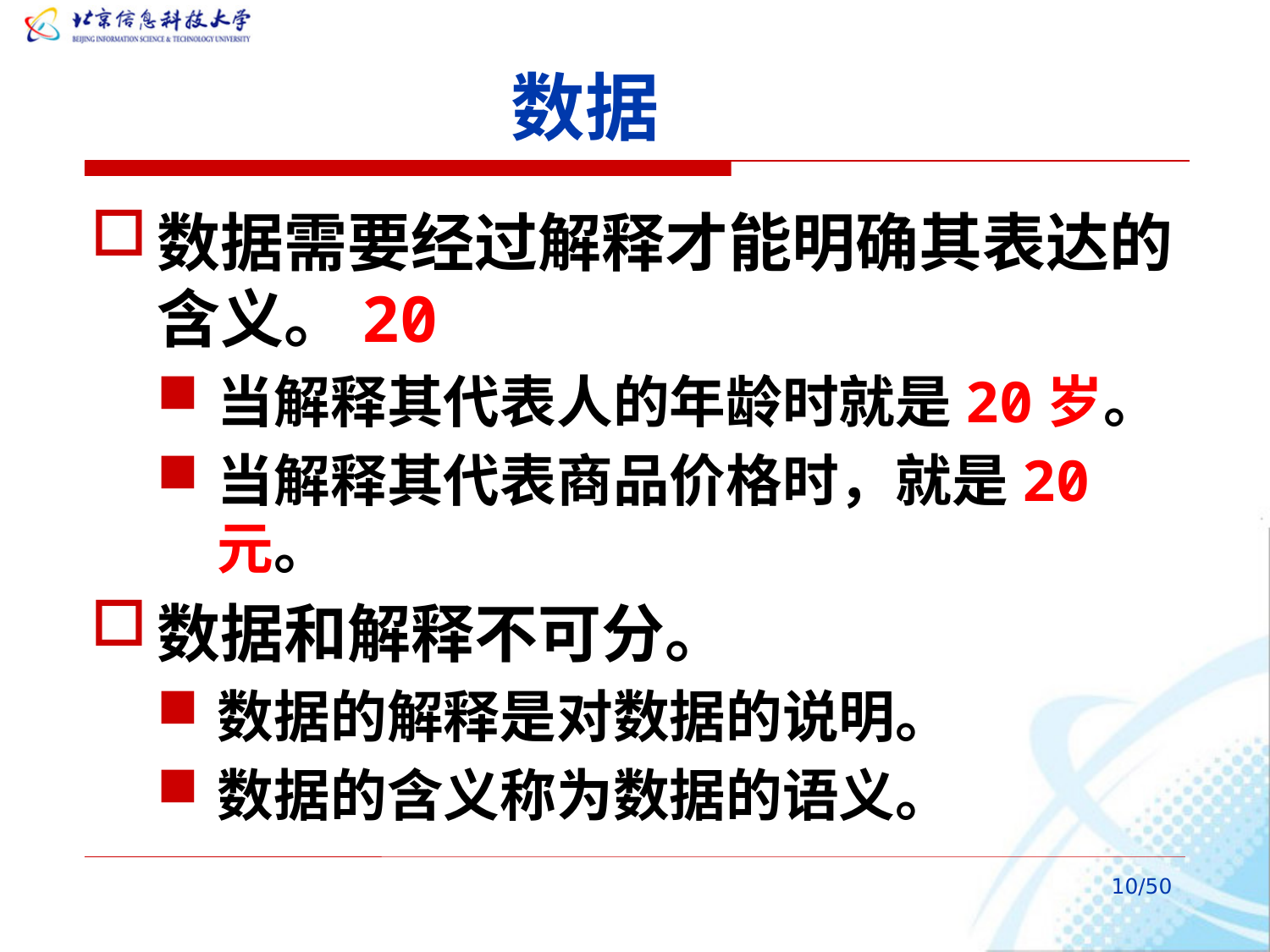

# 数据
数据需要经过解释才能明确其表达的含义。20
当解释其代表人的年龄时就是20岁。
当解释其代表商品价格时，就是20元。
数据和解释不可分。
数据的解释是对数据的说明。
数据的含义称为数据的语义。

10/50